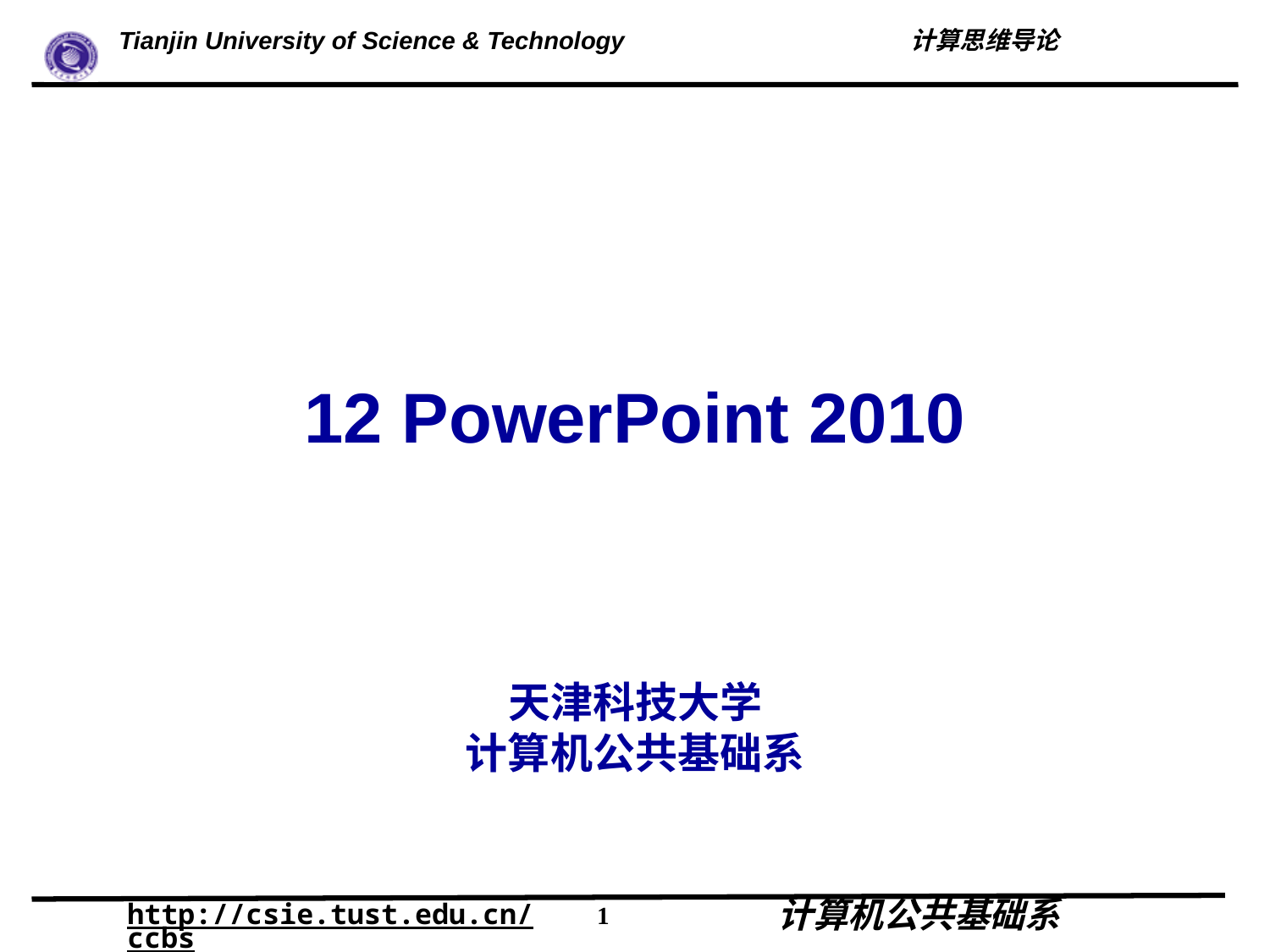

# 12 PowerPoint 2010
天津科技大学
计算机公共基础系
1